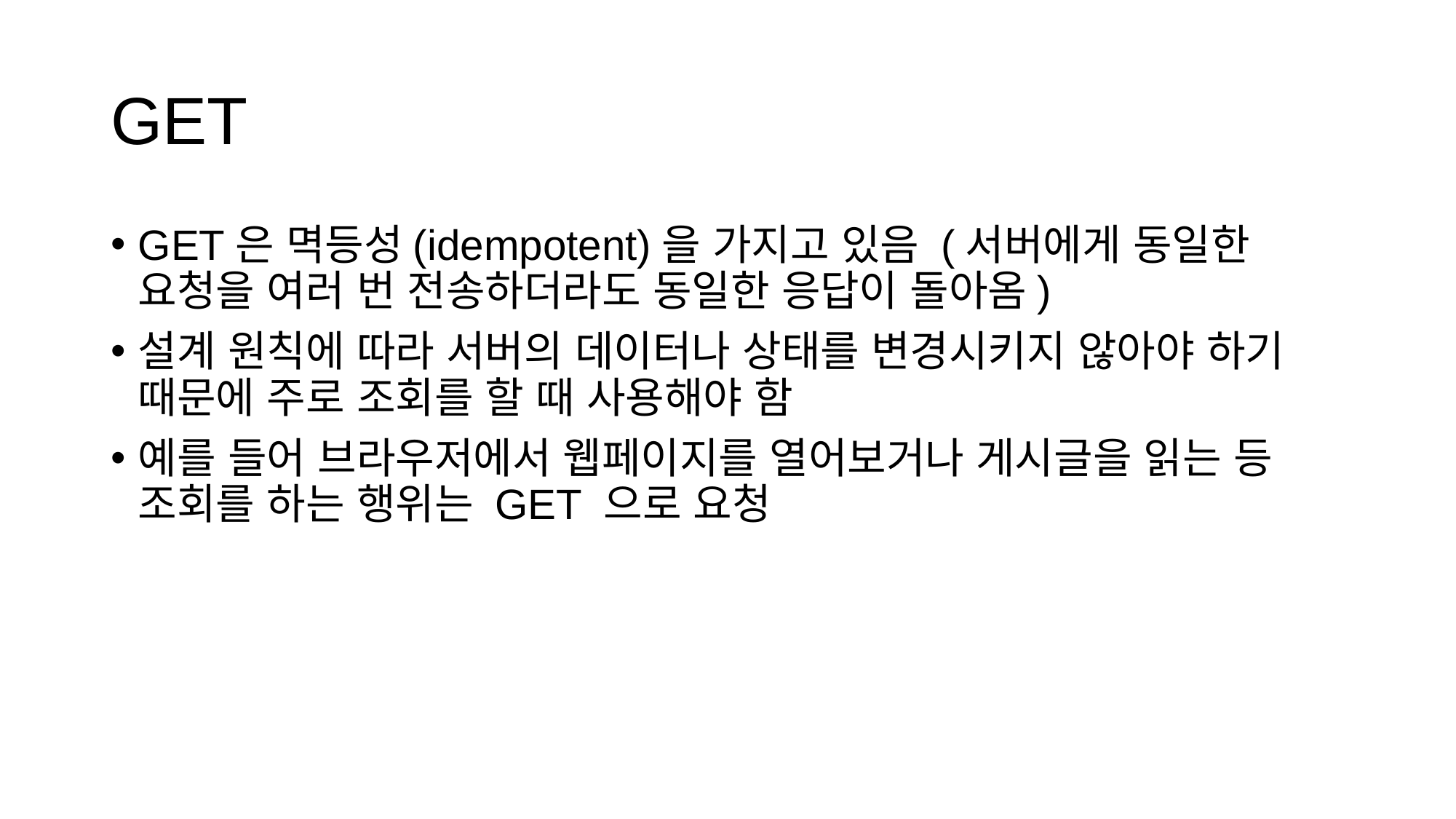

# GET
GET은 멱등성(idempotent)을 가지고 있음 (서버에게 동일한 요청을 여러 번 전송하더라도 동일한 응답이 돌아옴)
설계 원칙에 따라 서버의 데이터나 상태를 변경시키지 않아야 하기 때문에 주로 조회를 할 때 사용해야 함
예를 들어 브라우저에서 웹페이지를 열어보거나 게시글을 읽는 등 조회를 하는 행위는 GET 으로 요청